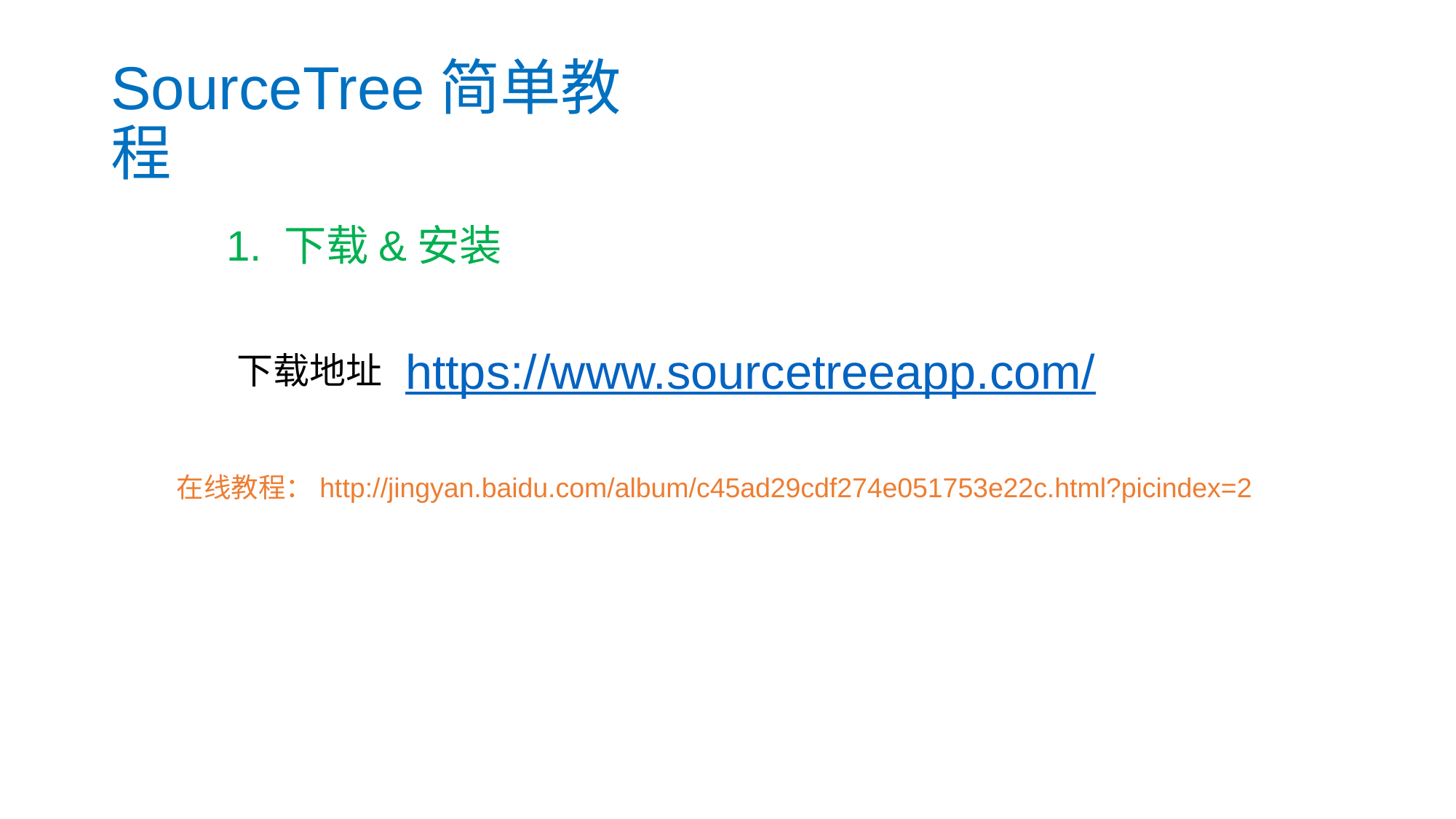

# SourceTree简单教程
1. 下载&安装
https://www.sourcetreeapp.com/
下载地址
在线教程：http://jingyan.baidu.com/album/c45ad29cdf274e051753e22c.html?picindex=2